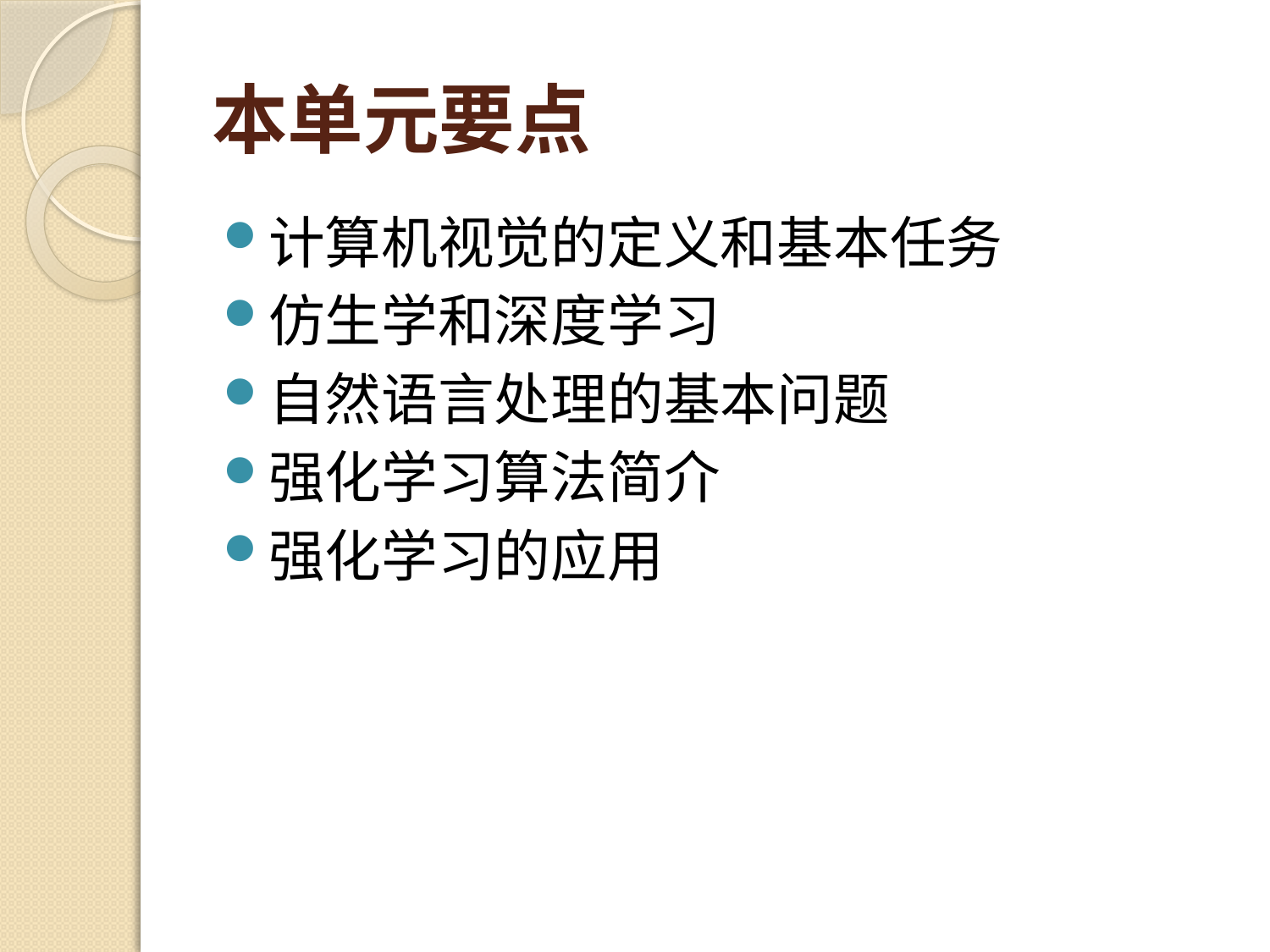

# 本单元要点
计算机视觉的定义和基本任务
仿生学和深度学习
自然语言处理的基本问题
强化学习算法简介
强化学习的应用